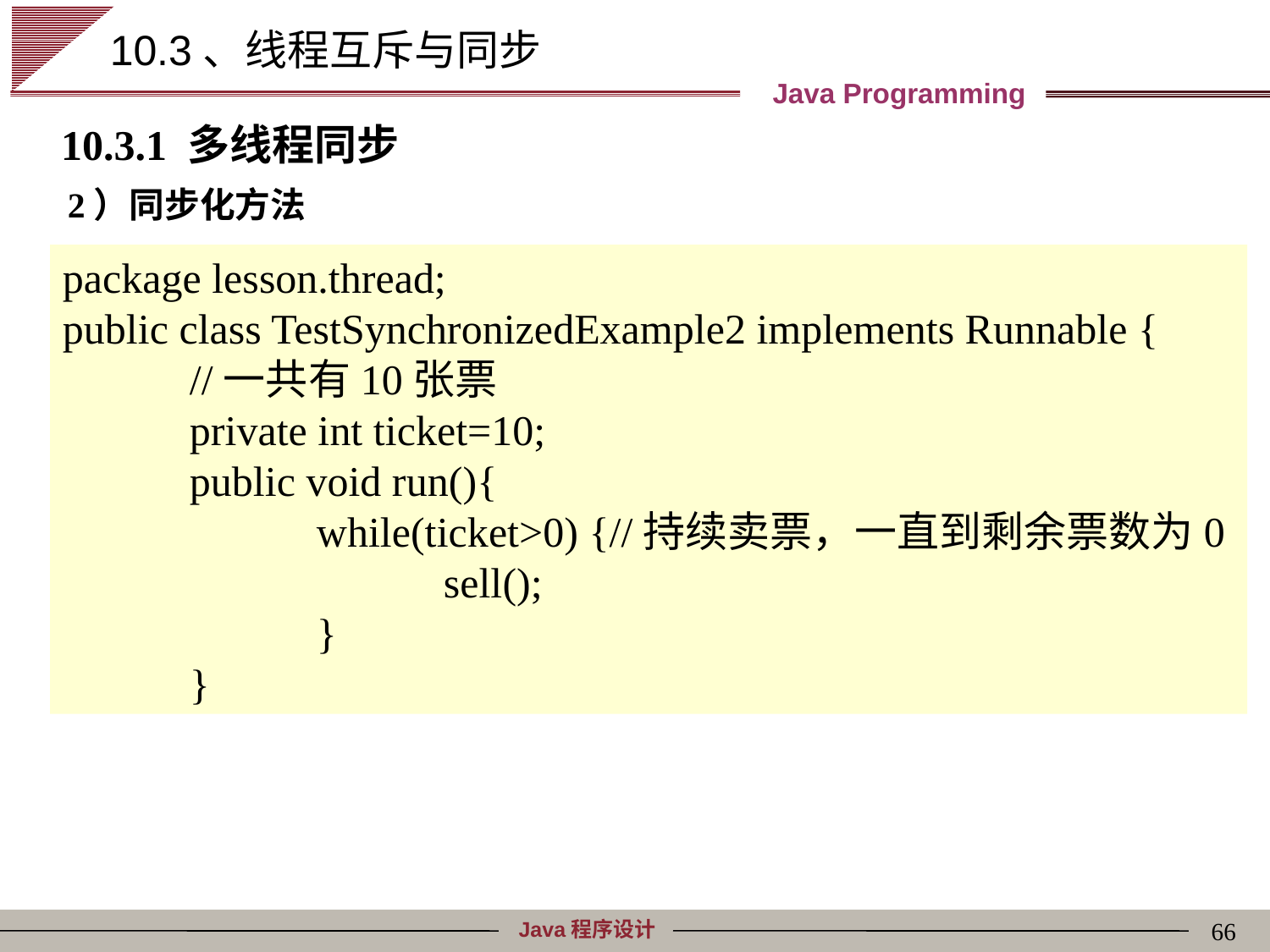

# 10.3、线程互斥与同步
10.3.1 多线程同步
2）同步化方法
package lesson.thread;
public class TestSynchronizedExample2 implements Runnable {
	//一共有10张票
	private int ticket=10;
	public void run(){
		while(ticket>0) {//持续卖票，一直到剩余票数为0
			sell();
		}
	}